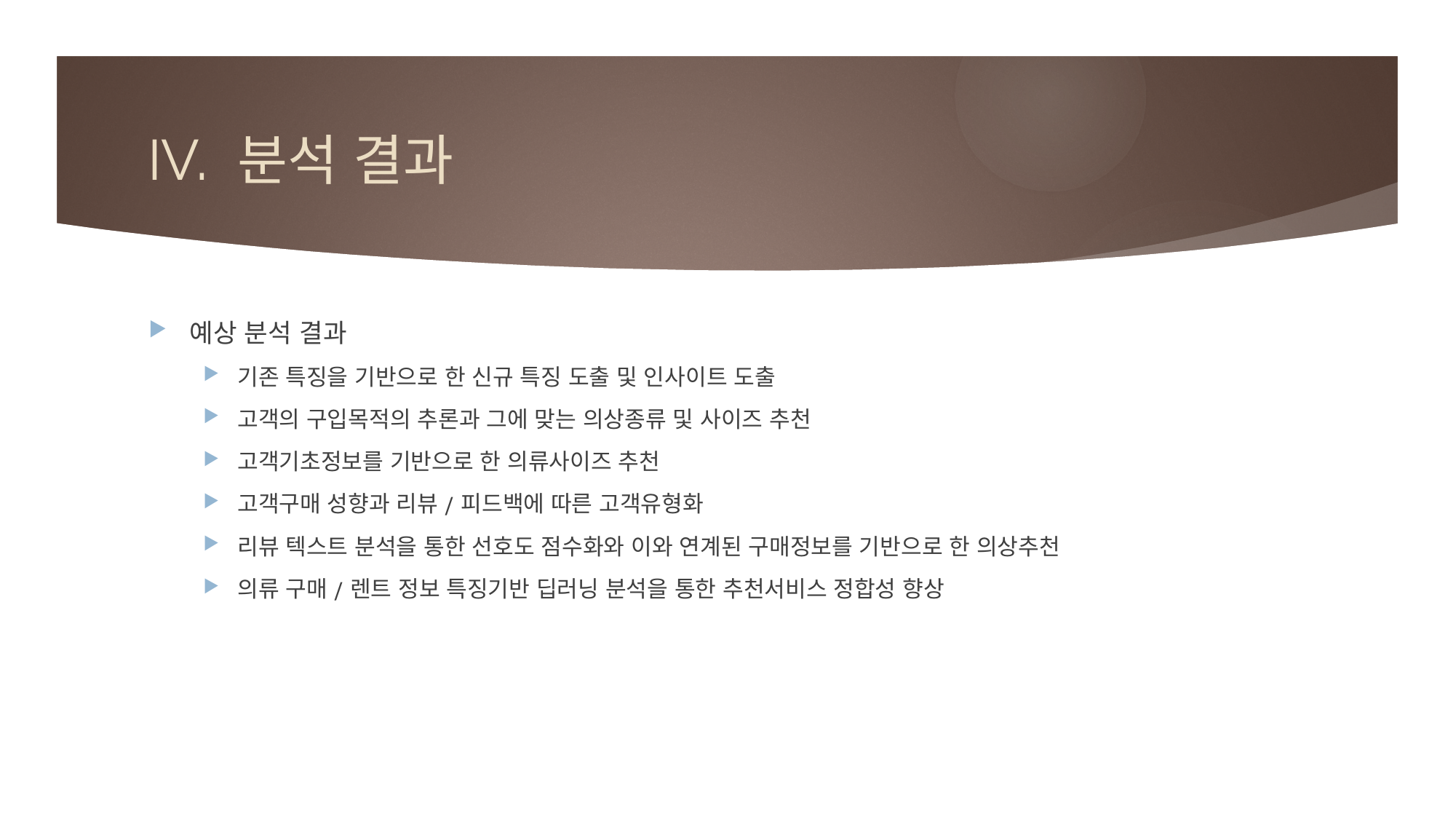

# IV. 분석 결과
예상 분석 결과
기존 특징을 기반으로 한 신규 특징 도출 및 인사이트 도출
고객의 구입목적의 추론과 그에 맞는 의상종류 및 사이즈 추천
고객기초정보를 기반으로 한 의류사이즈 추천
고객구매 성향과 리뷰/피드백에 따른 고객유형화
리뷰 텍스트 분석을 통한 선호도 점수화와 이와 연계된 구매정보를 기반으로 한 의상추천
의류 구매/렌트 정보 특징기반 딥러닝 분석을 통한 추천서비스 정합성 향상